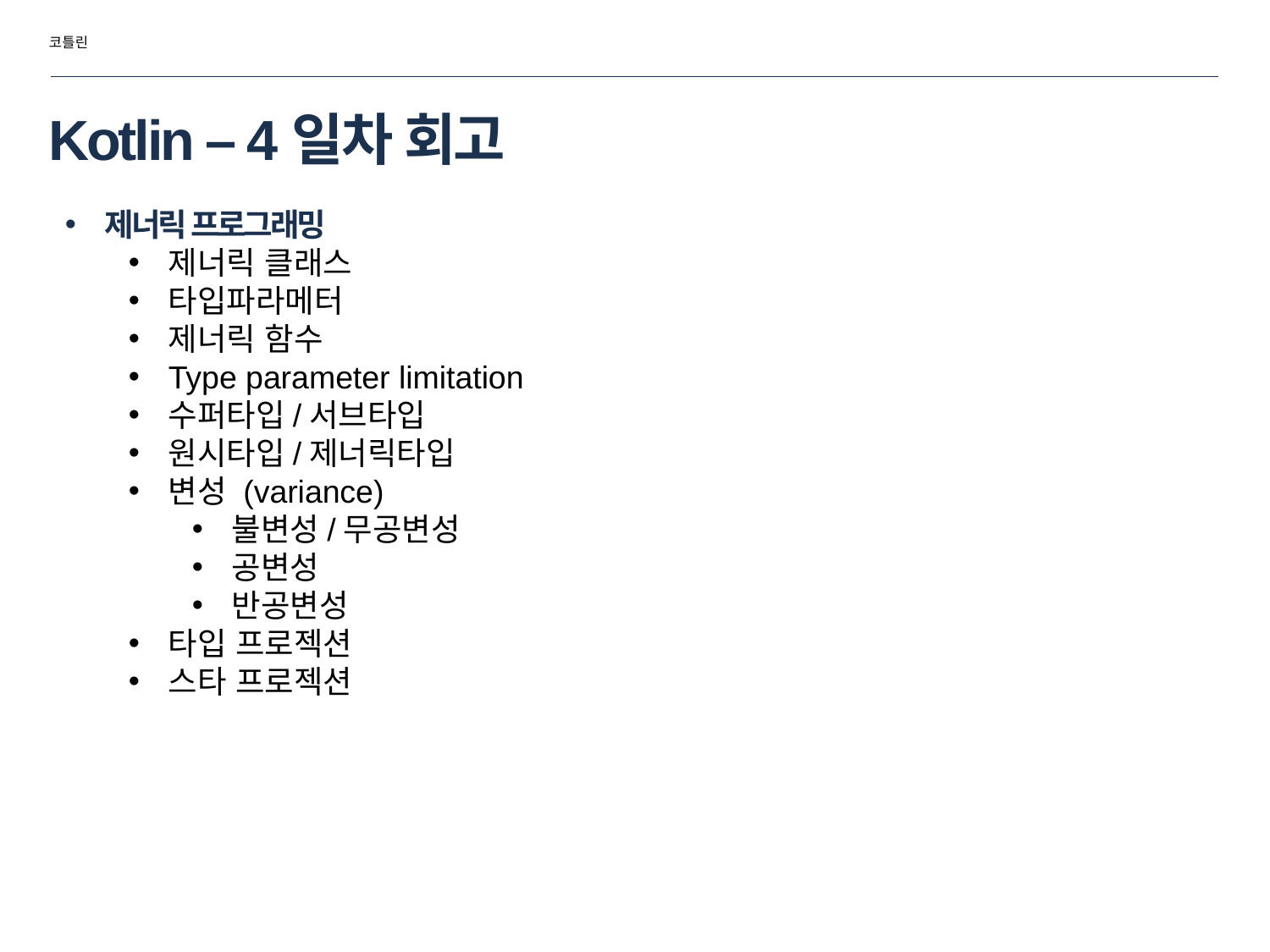

코틀린
# Kotlin – 4일차 회고

제너릭 프로그래밍
제너릭 클래스
타입파라메터
제너릭 함수
Type parameter limitation
수퍼타입/서브타입
원시타입/제너릭타입
변성 (variance)
불변성/무공변성
공변성
반공변성
타입 프로젝션
스타 프로젝션